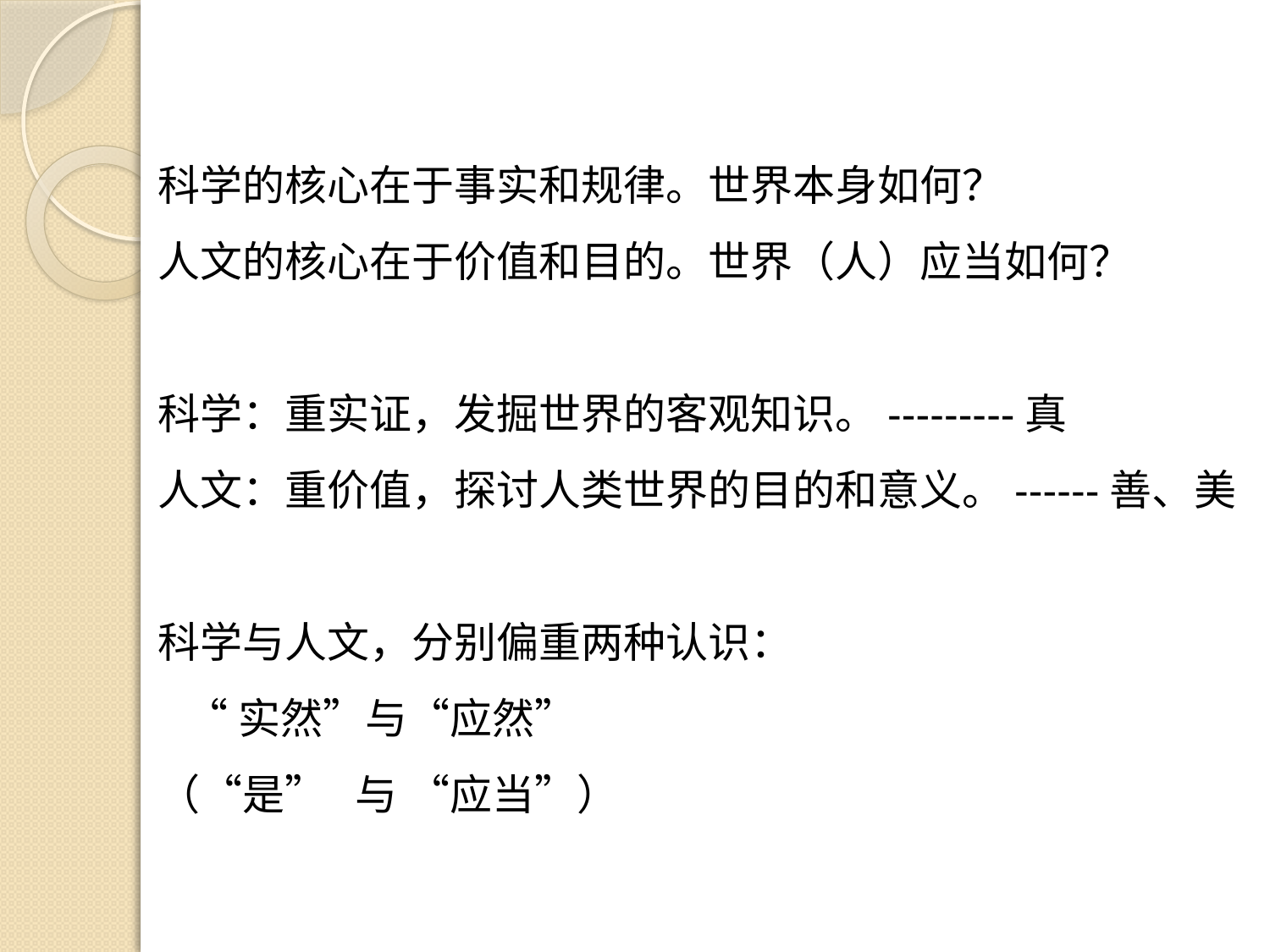

科学的核心在于事实和规律。世界本身如何？
人文的核心在于价值和目的。世界（人）应当如何？

科学：重实证，发掘世界的客观知识。---------真
人文：重价值，探讨人类世界的目的和意义。------善、美

科学与人文，分别偏重两种认识：
   “实然”与“应然”
（“是”   与 “应当”）